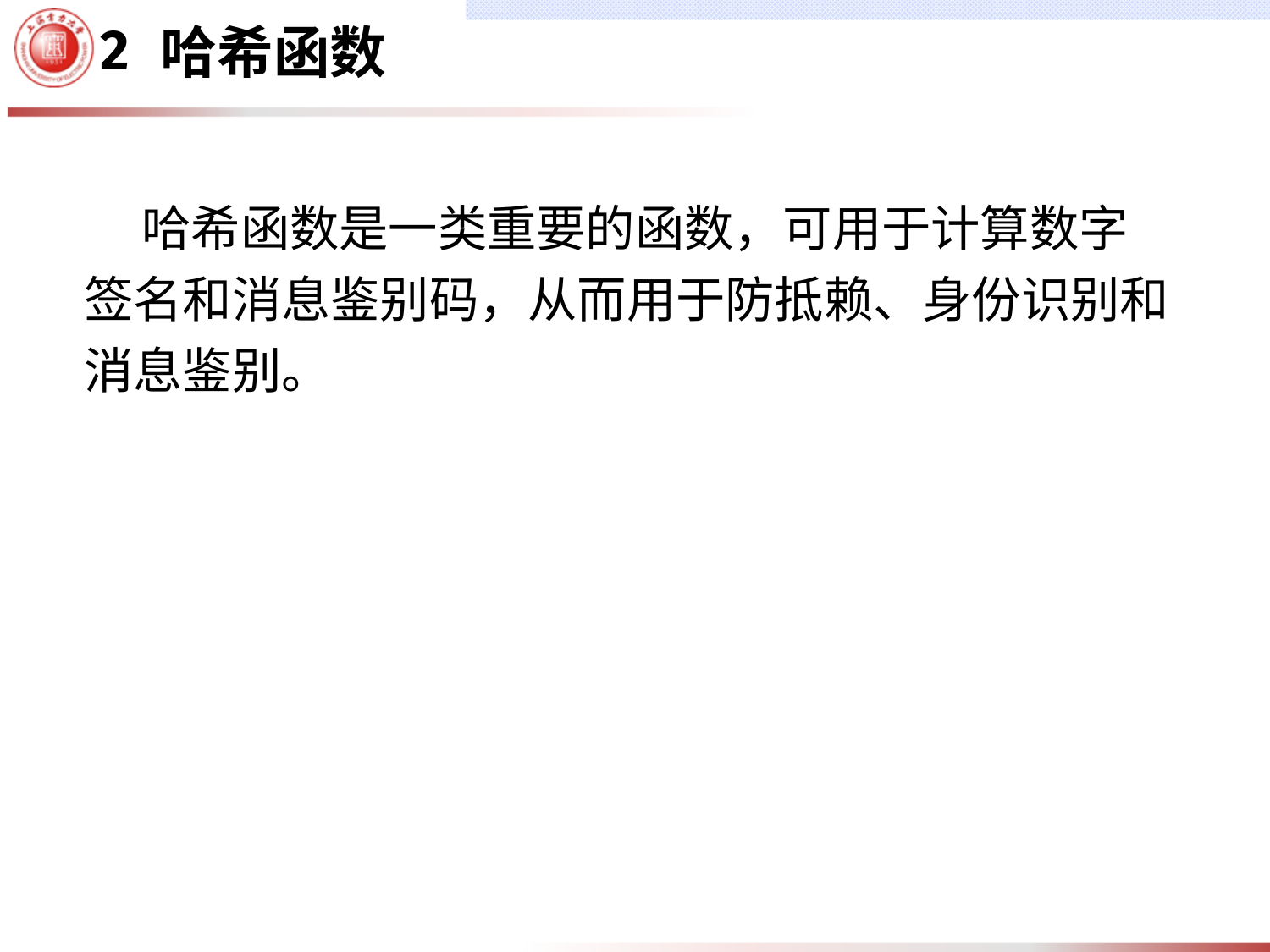

2
哈希函数
     哈希函数是一类重要的函数，可用于计算数字签名和消息鉴别码，从而用于防抵赖、身份识别和消息鉴别。